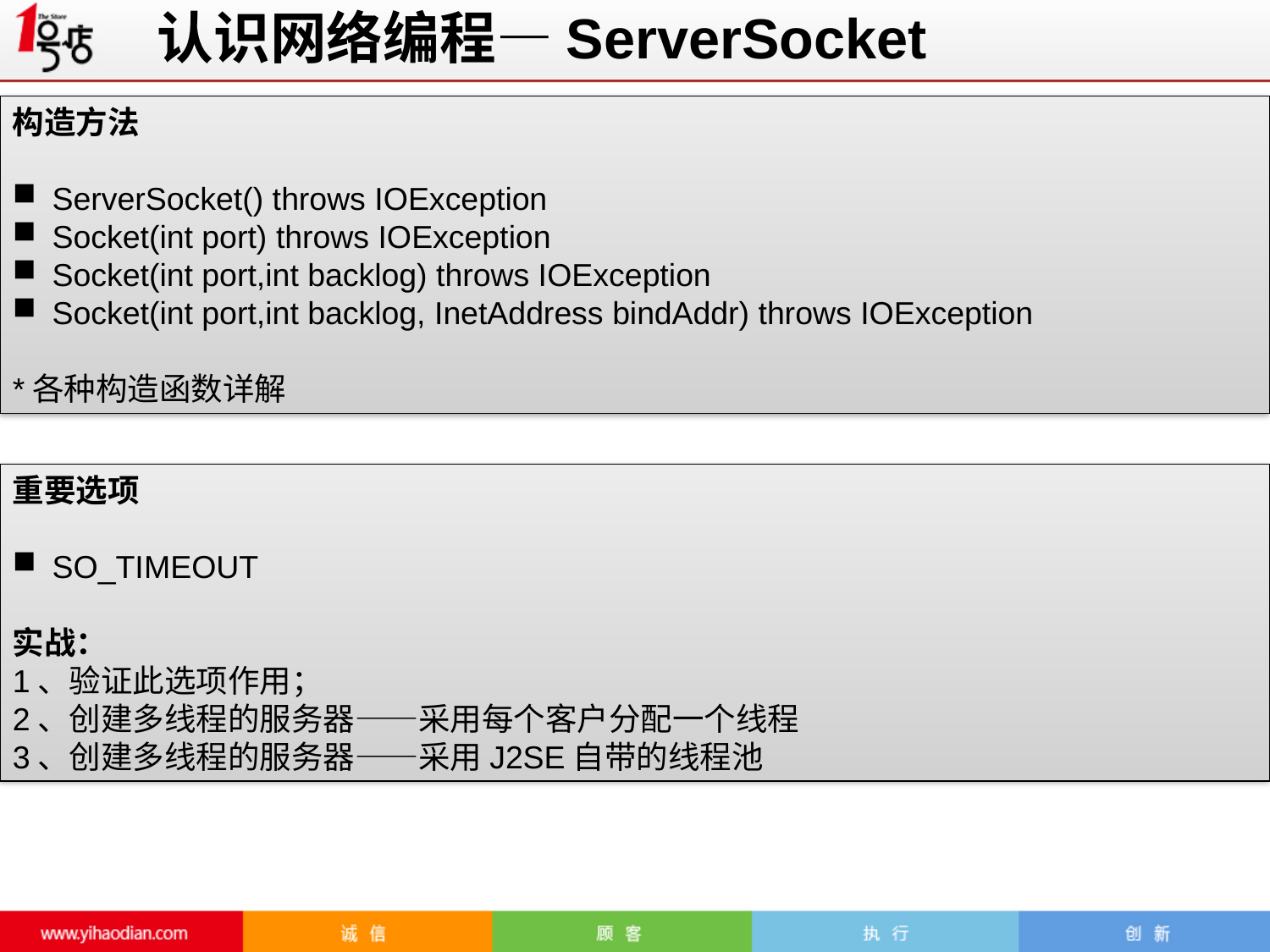

认识网络编程—ServerSocket
构造方法

ServerSocket() throws IOException
Socket(int port) throws IOException
Socket(int port,int backlog) throws IOException
Socket(int port,int backlog, InetAddress bindAddr) throws IOException

*各种构造函数详解
重要选项

SO_TIMEOUT

实战：
1、验证此选项作用；
2、创建多线程的服务器——采用每个客户分配一个线程
3、创建多线程的服务器——采用J2SE自带的线程池